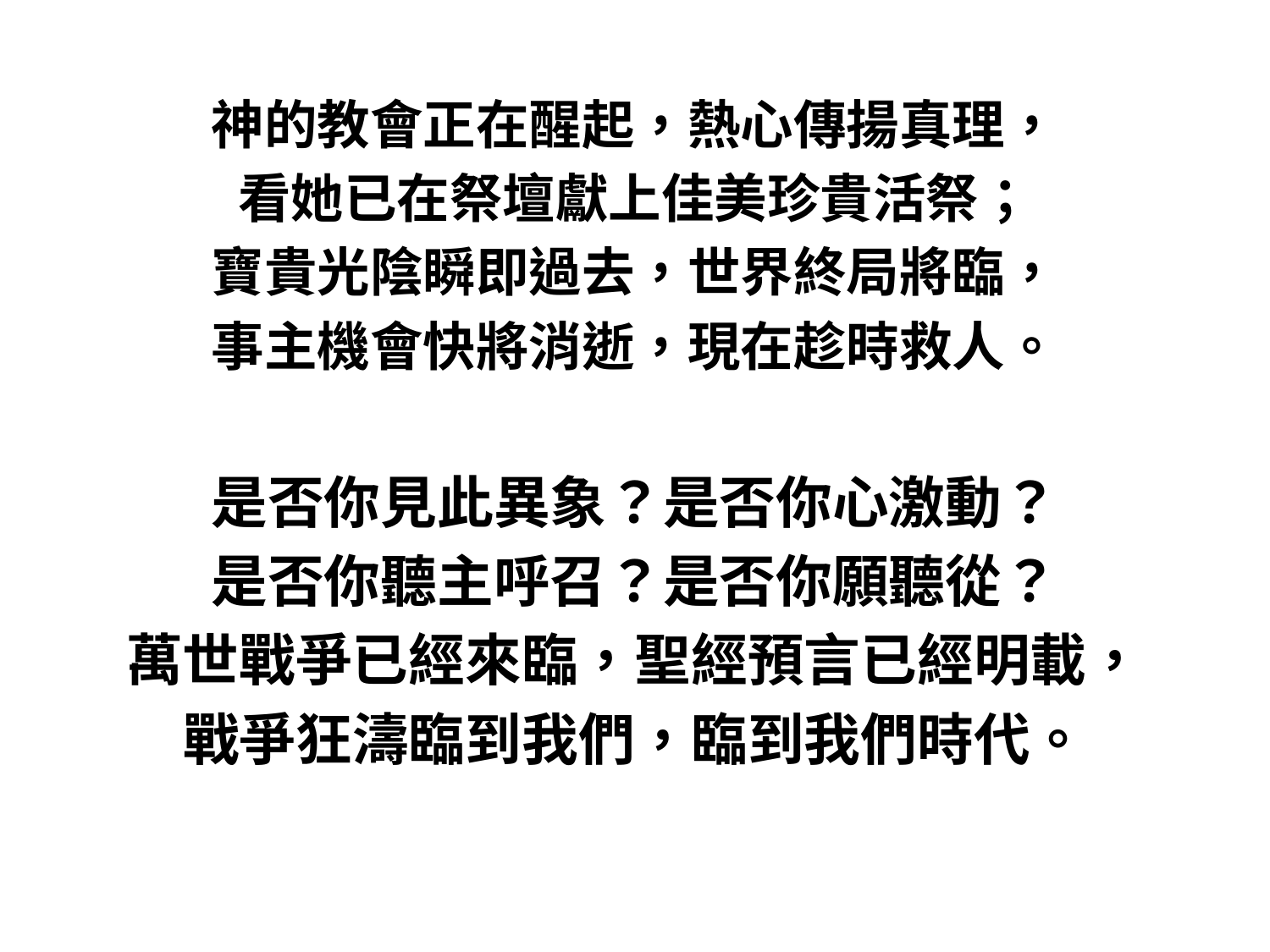

#
神的教會正在醒起，熱心傳揚真理，
看她已在祭壇獻上佳美珍貴活祭；
寶貴光陰瞬即過去，世界終局將臨，
事主機會快將消逝，現在趁時救人。

是否你見此異象？是否你心激動？
是否你聽主呼召？是否你願聽從？
萬世戰爭已經來臨，聖經預言已經明載，
戰爭狂濤臨到我們，臨到我們時代。